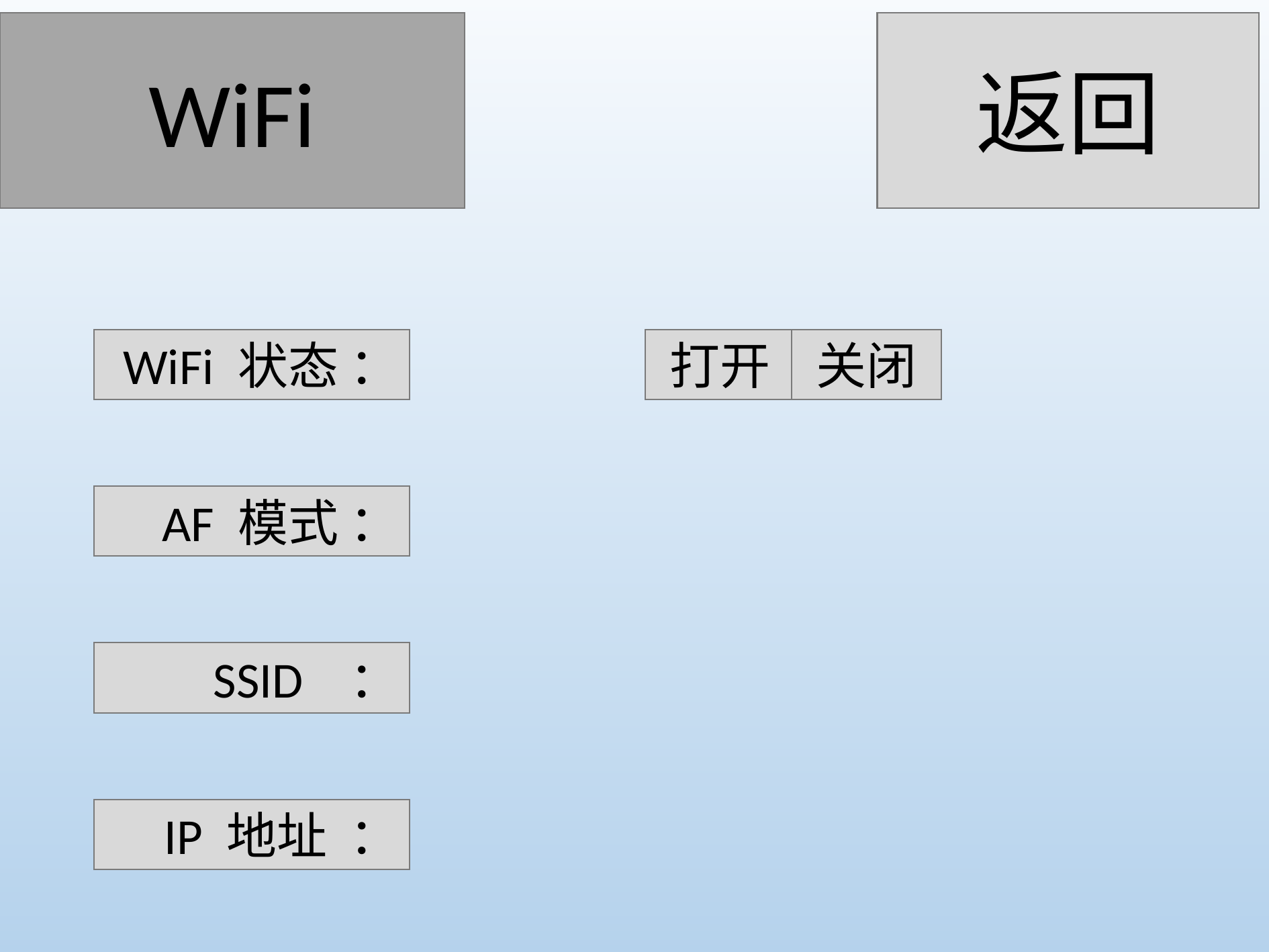

WiFi
返回
WiFi 状态 ：
打开
关闭
AF 模式 ：
SSID   ：
IP 地址  ：